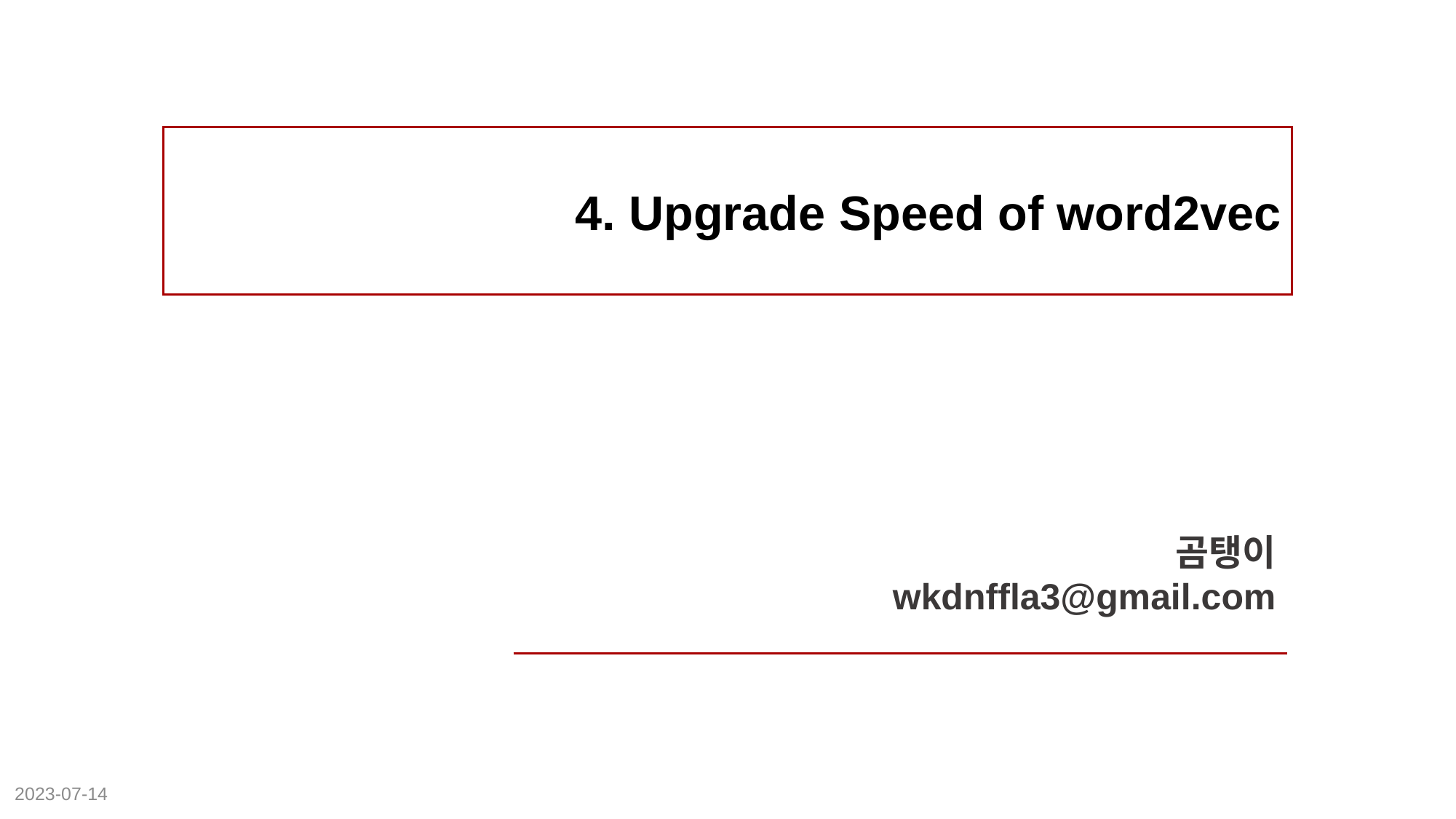

4. Upgrade Speed of word2vec
곰탱이
wkdnffla3@gmail.com
2023-07-14